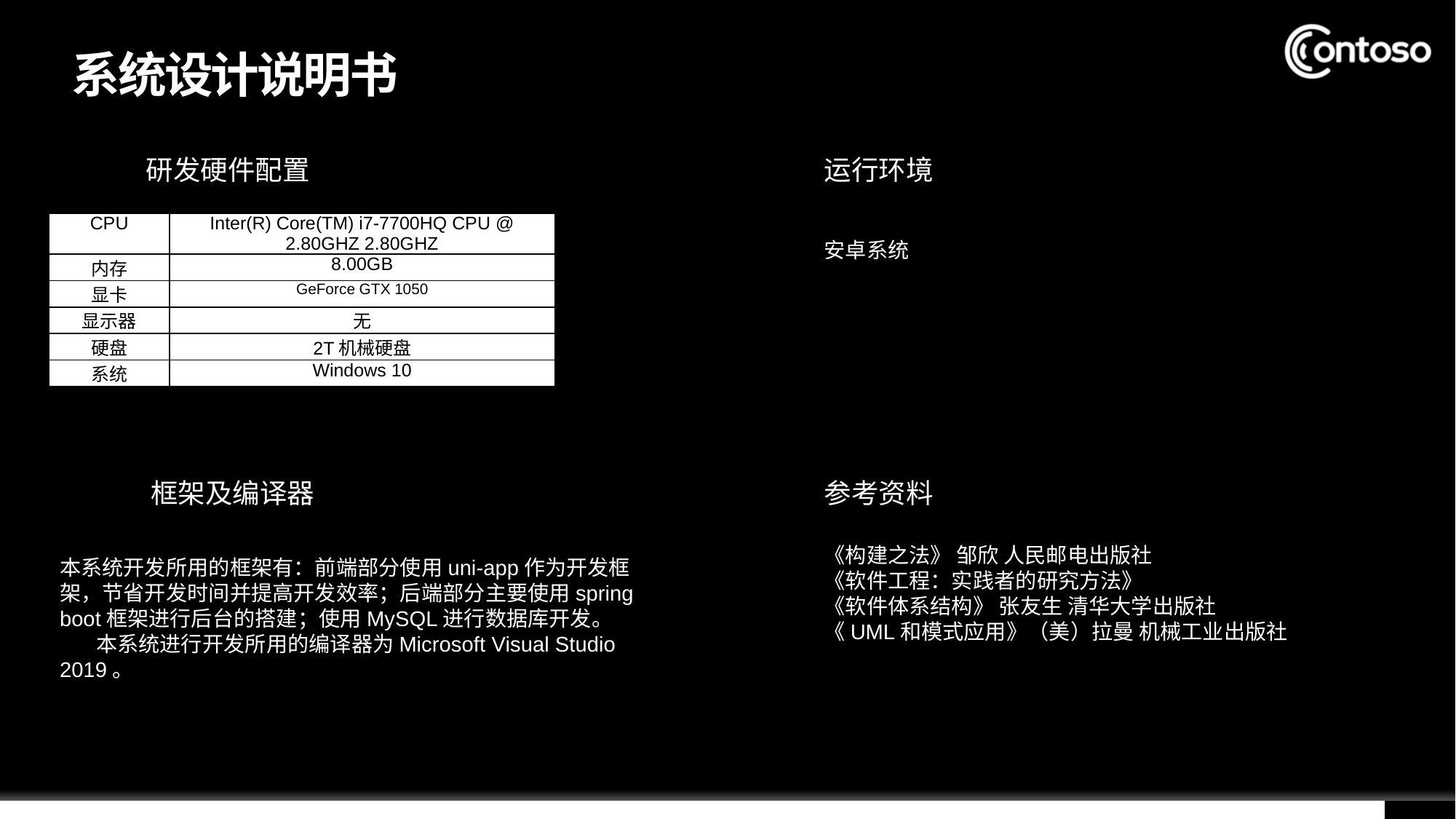

# 系统设计说明书
研发硬件配置
运行环境

安卓系统
| CPU | Inter(R) Core(TM) i7-7700HQ CPU @ 2.80GHZ 2.80GHZ |
| --- | --- |
| 内存 | 8.00GB |
| 显卡 | GeForce GTX 1050 |
| 显示器 | 无 |
| 硬盘 | 2T机械硬盘 |
| 系统 | Windows 10 |
框架及编译器
参考资料

《构建之法》 邹欣 人民邮电出版社
《软件工程：实践者的研究方法》
《软件体系结构》 张友生 清华大学出版社
《UML和模式应用》（美）拉曼 机械工业出版社
本系统开发所用的框架有：前端部分使用uni-app作为开发框架，节省开发时间并提高开发效率；后端部分主要使用spring boot框架进行后台的搭建；使用MySQL进行数据库开发。本系统进行开发所用的编译器为Microsoft Visual Studio 2019。